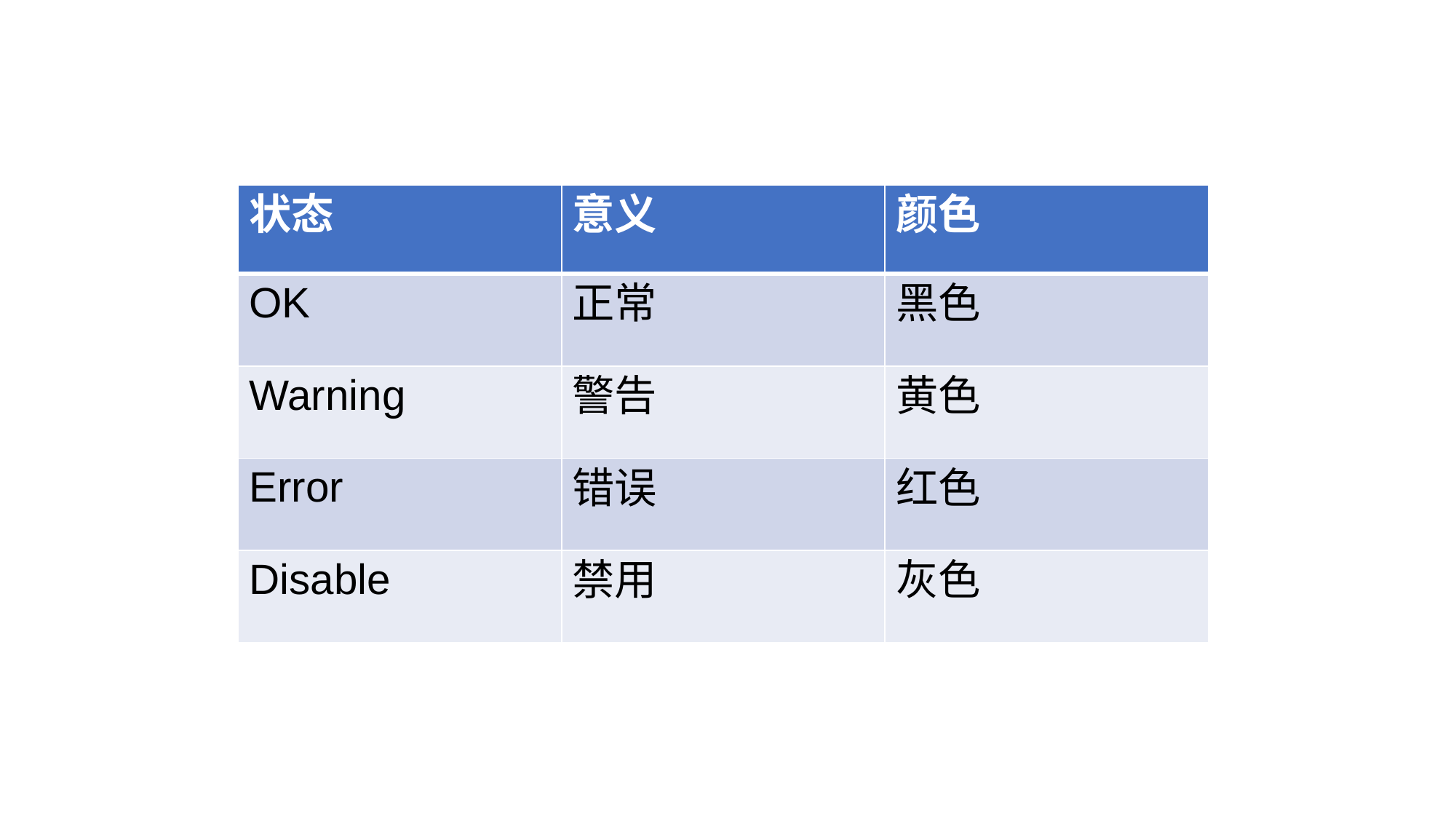

| 状态 | 意义 | 颜色 |
| --- | --- | --- |
| OK | 正常 | 黑色 |
| Warning | 警告 | 黄色 |
| Error | 错误 | 红色 |
| Disable | 禁用 | 灰色 |